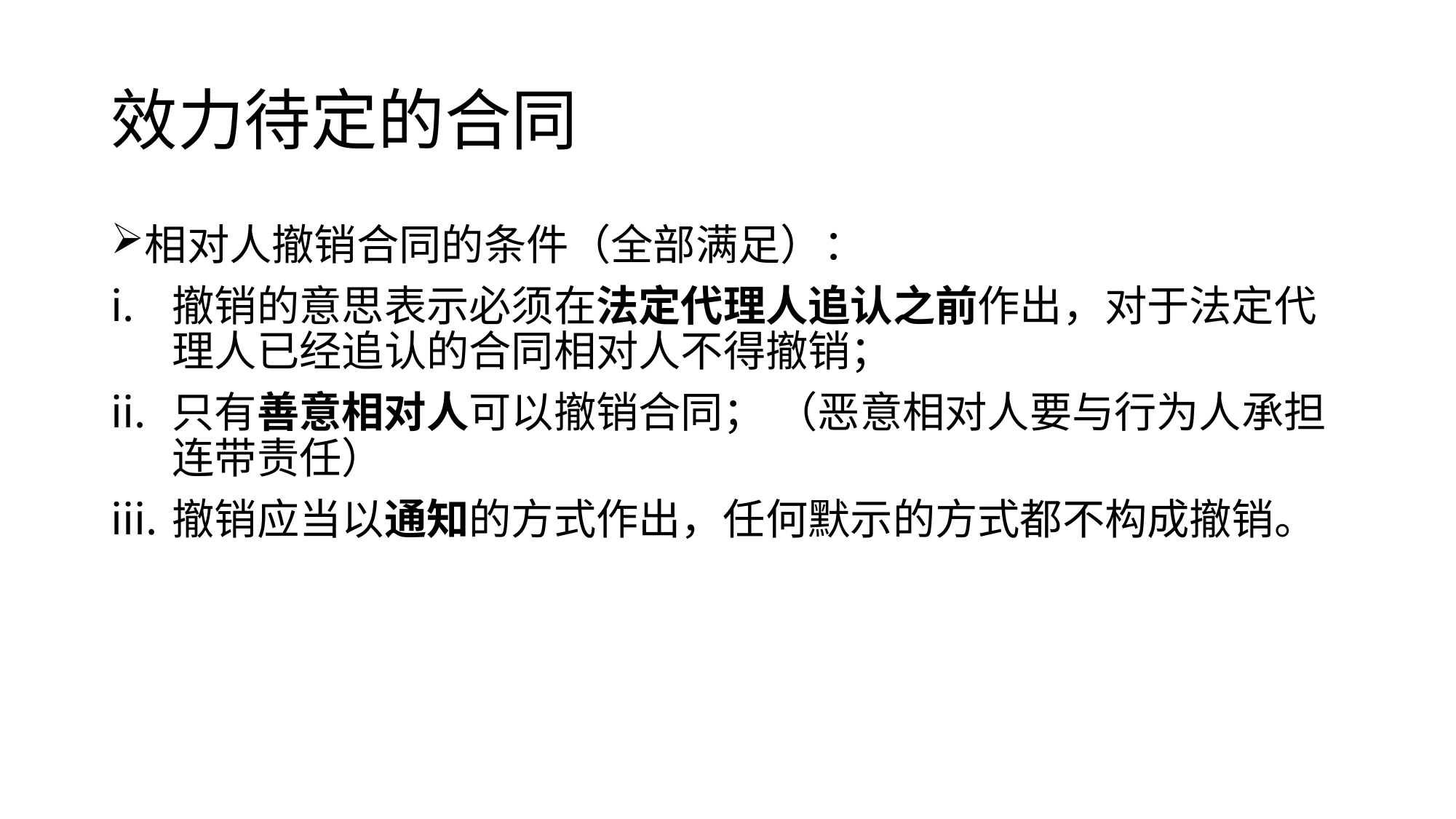

# 效力待定的合同
相对人撤销合同的条件（全部满足）：
撤销的意思表示必须在法定代理人追认之前作出，对于法定代理人已经追认的合同相对人不得撤销；
只有善意相对人可以撤销合同； （恶意相对人要与行为人承担连带责任）
撤销应当以通知的方式作出，任何默示的方式都不构成撤销。